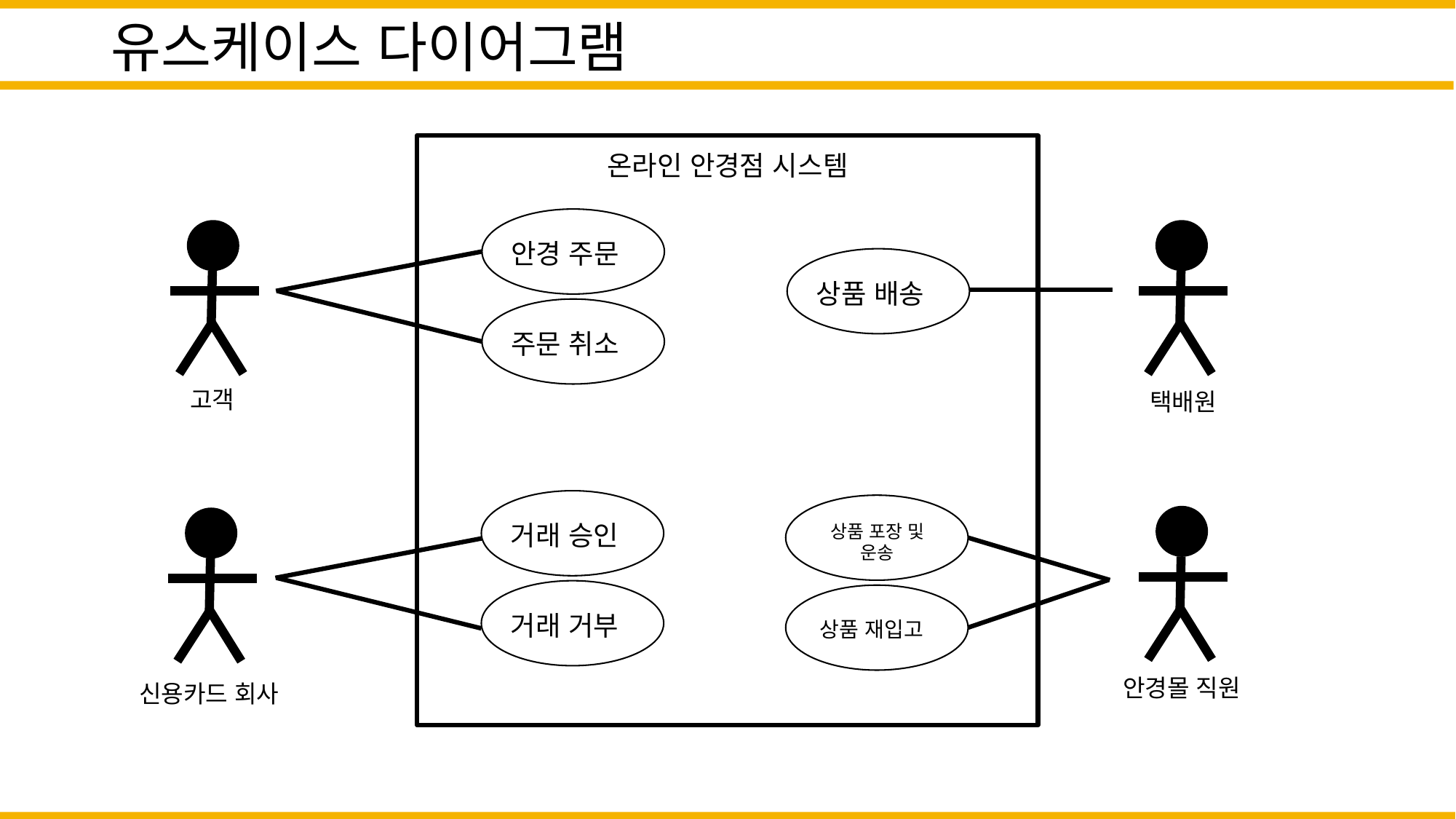

# 유스케이스 다이어그램

온라인 안경점 시스템

안경 주문

상품 배송

주문 취소
고객
택배원

거래 승인
상품 포장 및 운송

거래 거부
상품 재입고
안경몰 직원
신용카드 회사